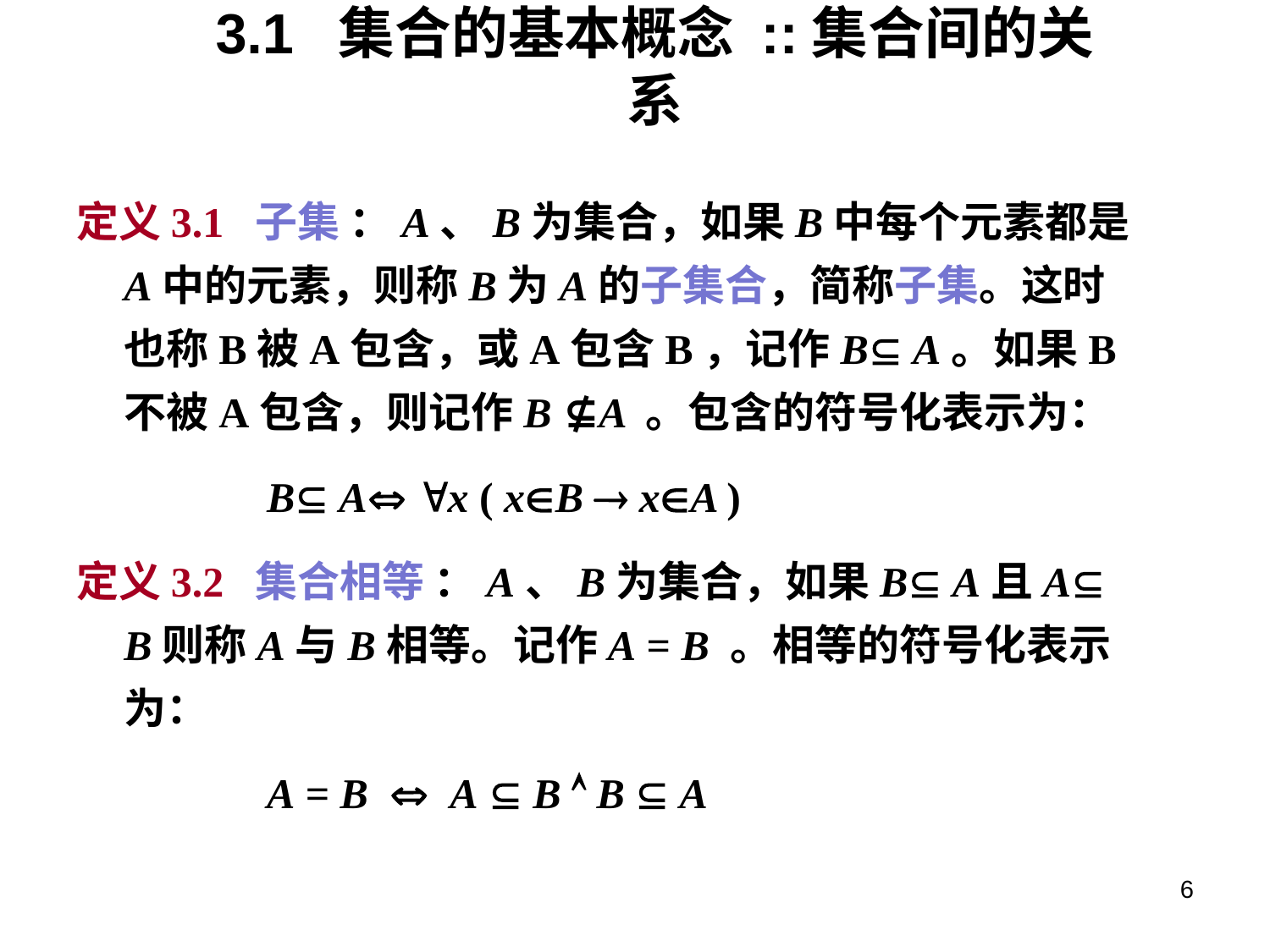

# 3.1  集合的基本概念 ::集合间的关系
定义3.1  子集 ：A、B为集合，如果B中每个元素都是A中的元素，则称B为A的子集合，简称子集。这时也称B被A包含，或A包含B，记作B⊆ A。如果B不被A包含，则记作B ⊈A 。包含的符号化表示为：
		B⊆ A⇔ ∀x ( x∈B → x∈A )
定义3.2  集合相等 ：A、B为集合，如果B⊆ A且A⊆ B则称A与B相等。记作A = B 。相等的符号化表示为：
		A = B  ⇔  A ⊆ B ∧ B ⊆ A
6